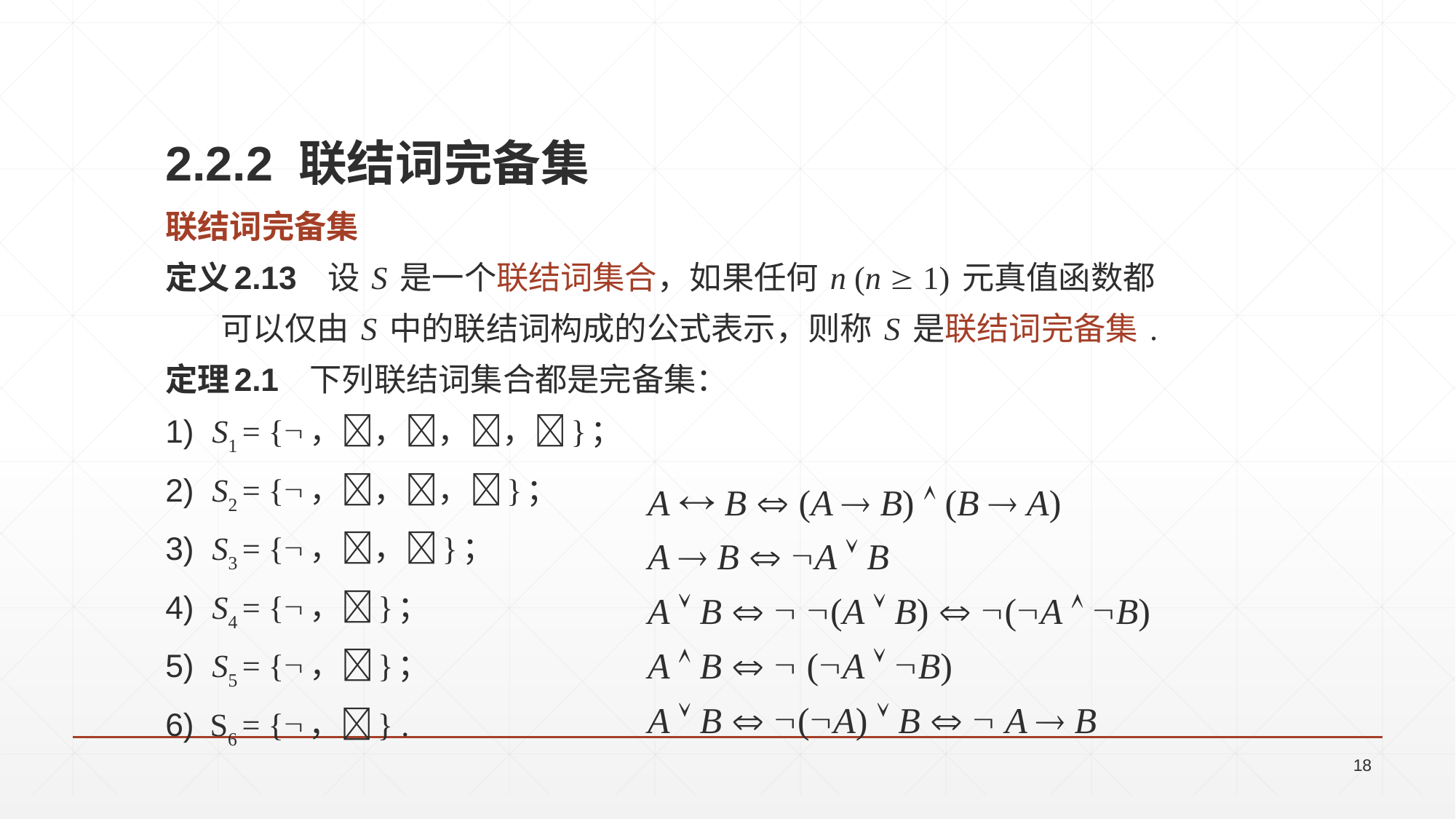

2.2.2 联结词完备集
联结词完备集
定义2.13   设 S 是一个联结词集合，如果任何 n (n ≥ 1) 元真值函数都
       可以仅由 S 中的联结词构成的公式表示，则称 S 是联结词完备集 .
定理2.1   下列联结词集合都是完备集：
1)  S1 = {¬，∧，∨，→，↔}；
2)  S2 = {¬，∧，∨，→}；
3)  S3 = {¬，∧，∨}；
4)  S4 = {¬，∧}；
5)  S5 = {¬，∨}；
6)  S6 = {¬，→} .
A ↔ B ⇔ (A → B) ∧ (B → A)
A → B ⇔ ¬A ∨ B
A ∨ B ⇔ ¬ ¬(A ∨ B) ⇔ ¬(¬A ∧ ¬B)
A ∧ B ⇔ ¬ (¬A ∨ ¬B)
A ∨ B ⇔ ¬(¬A) ∨ B ⇔ ¬ A → B
18